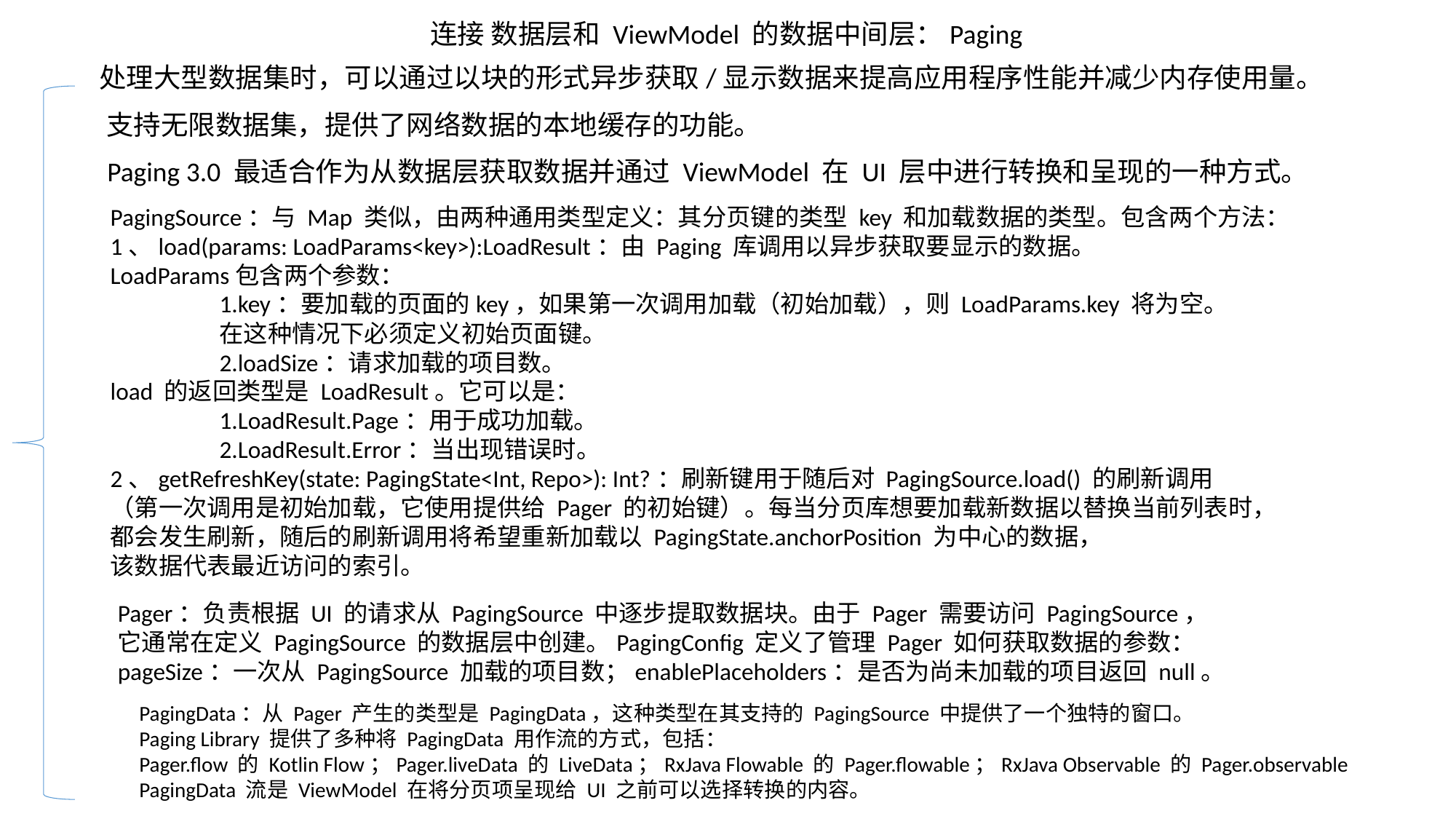

连接 数据层和 ViewModel 的数据中间层：Paging
处理大型数据集时，可以通过以块的形式异步获取/显示数据来提高应用程序性能并减少内存使用量。

支持无限数据集，提供了网络数据的本地缓存的功能。
Paging 3.0 最适合作为从数据层获取数据并通过 ViewModel 在 UI 层中进行转换和呈现的一种方式。
PagingSource：与 Map 类似，由两种通用类型定义：其分页键的类型 key 和加载数据的类型。包含两个方法：
1、load(params: LoadParams<key>):LoadResult：由 Paging 库调用以异步获取要显示的数据。
LoadParams包含两个参数：
	1.key：要加载的页面的key，如果第一次调用加载（初始加载），则 LoadParams.key 将为空。
	在这种情况下必须定义初始页面键。
	2.loadSize：请求加载的项目数。
load 的返回类型是 LoadResult。它可以是：
	1.LoadResult.Page：用于成功加载。
	2.LoadResult.Error：当出现错误时。
2、getRefreshKey(state: PagingState<Int, Repo>): Int?：刷新键用于随后对 PagingSource.load() 的刷新调用
（第一次调用是初始加载，它使用提供给 Pager 的初始键）。每当分页库想要加载新数据以替换当前列表时，
都会发生刷新，随后的刷新调用将希望重新加载以 PagingState.anchorPosition 为中心的数据，
该数据代表最近访问的索引。
Pager：负责根据 UI 的请求从 PagingSource 中逐步提取数据块。由于 Pager 需要访问 PagingSource，
它通常在定义 PagingSource 的数据层中创建。PagingConfig 定义了管理 Pager 如何获取数据的参数：
pageSize：一次从 PagingSource 加载的项目数；enablePlaceholders：是否为尚未加载的项目返回 null。
PagingData：从 Pager 产生的类型是 PagingData，这种类型在其支持的 PagingSource 中提供了一个独特的窗口。
Paging Library 提供了多种将 PagingData 用作流的方式，包括：
Pager.flow 的 Kotlin Flow；Pager.liveData 的 LiveData；RxJava Flowable 的 Pager.flowable；RxJava Observable 的 Pager.observable
PagingData 流是 ViewModel 在将分页项呈现给 UI 之前可以选择转换的内容。